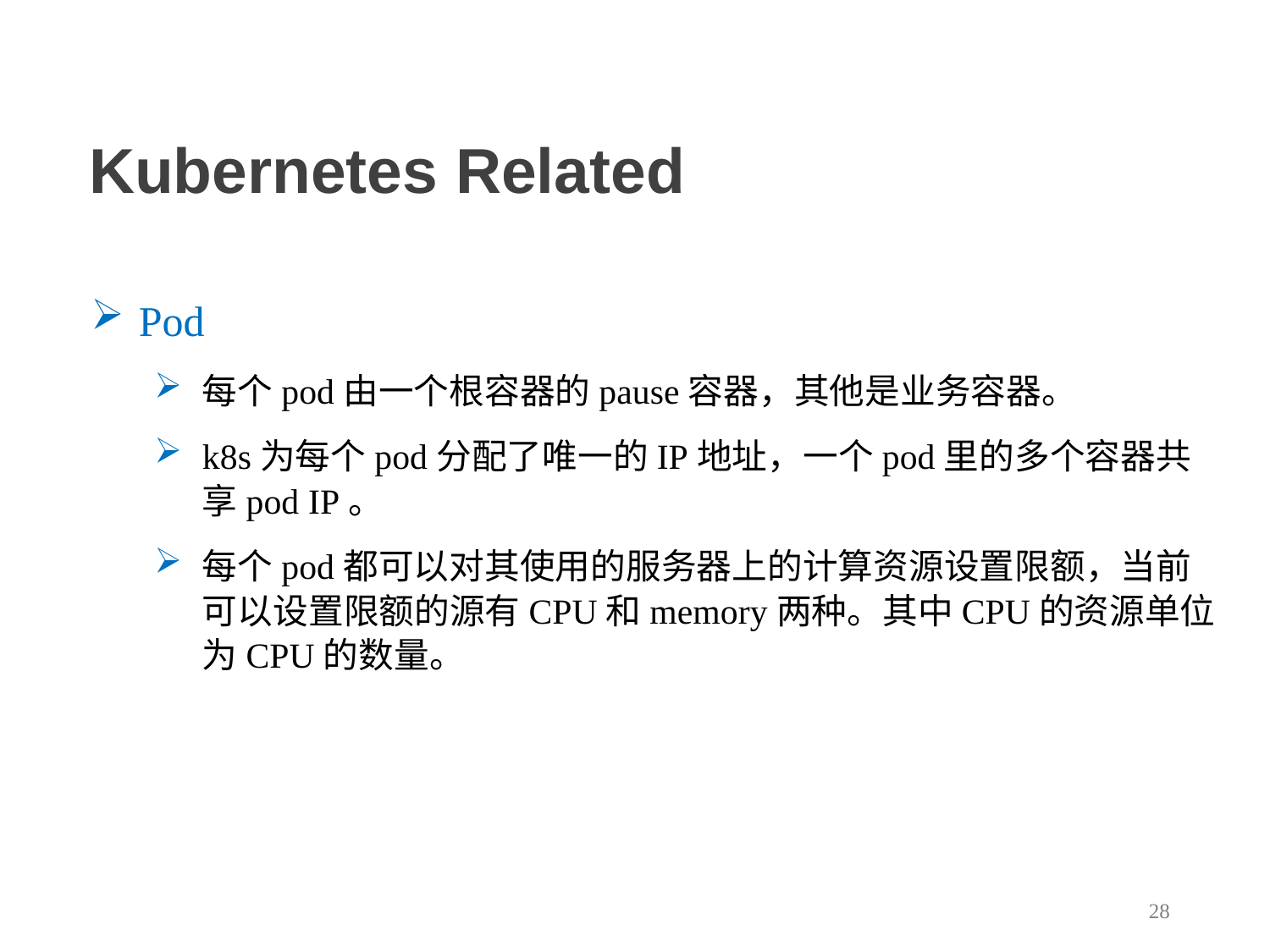

Kubernetes Related
Pod
每个pod由一个根容器的pause容器，其他是业务容器。
k8s为每个pod分配了唯一的IP地址，一个pod里的多个容器共享pod IP。
每个pod都可以对其使用的服务器上的计算资源设置限额，当前可以设置限额的源有CPU和memory两种。其中CPU的资源单位为CPU的数量。
28